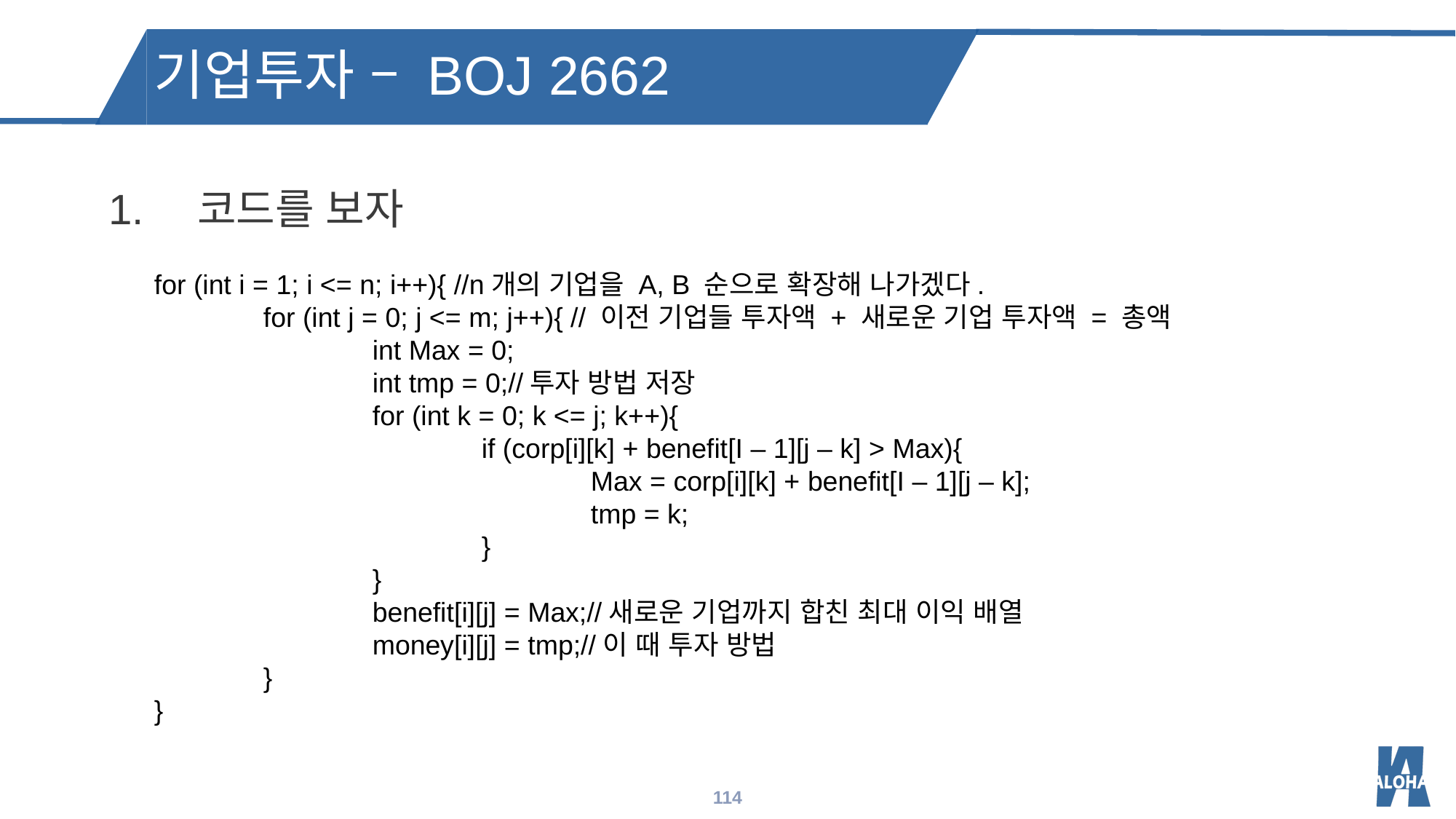

기업투자 – BOJ 2662
코드를 보자

for (int i = 1; i <= n; i++){ //n개의 기업을 A, B 순으로 확장해 나가겠다.
	for (int j = 0; j <= m; j++){ // 이전 기업들 투자액 + 새로운 기업 투자액 = 총액
		int Max = 0;
		int tmp = 0;//투자 방법 저장
		for (int k = 0; k <= j; k++){
			if (corp[i][k] + benefit[I – 1][j – k] > Max){
				Max = corp[i][k] + benefit[I – 1][j – k];
				tmp = k;
			}
		}
		benefit[i][j] = Max;//새로운 기업까지 합친 최대 이익 배열
		money[i][j] = tmp;//이 때 투자 방법
	}
}

114